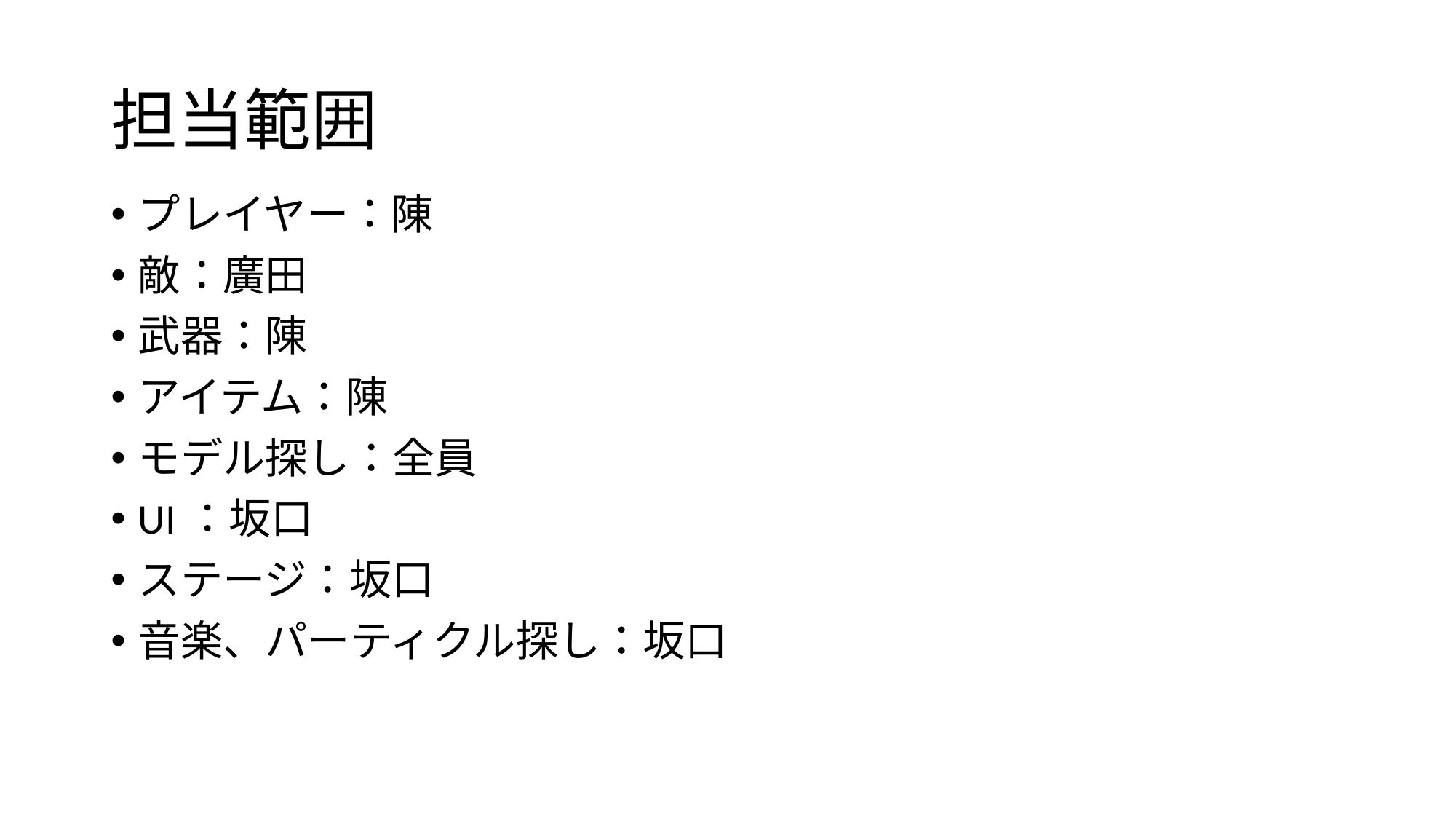

# 担当範囲
プレイヤー：陳
敵：廣田
武器：陳
アイテム：陳
モデル探し：全員
UI：坂口
ステージ：坂口
音楽、パーティクル探し：坂口